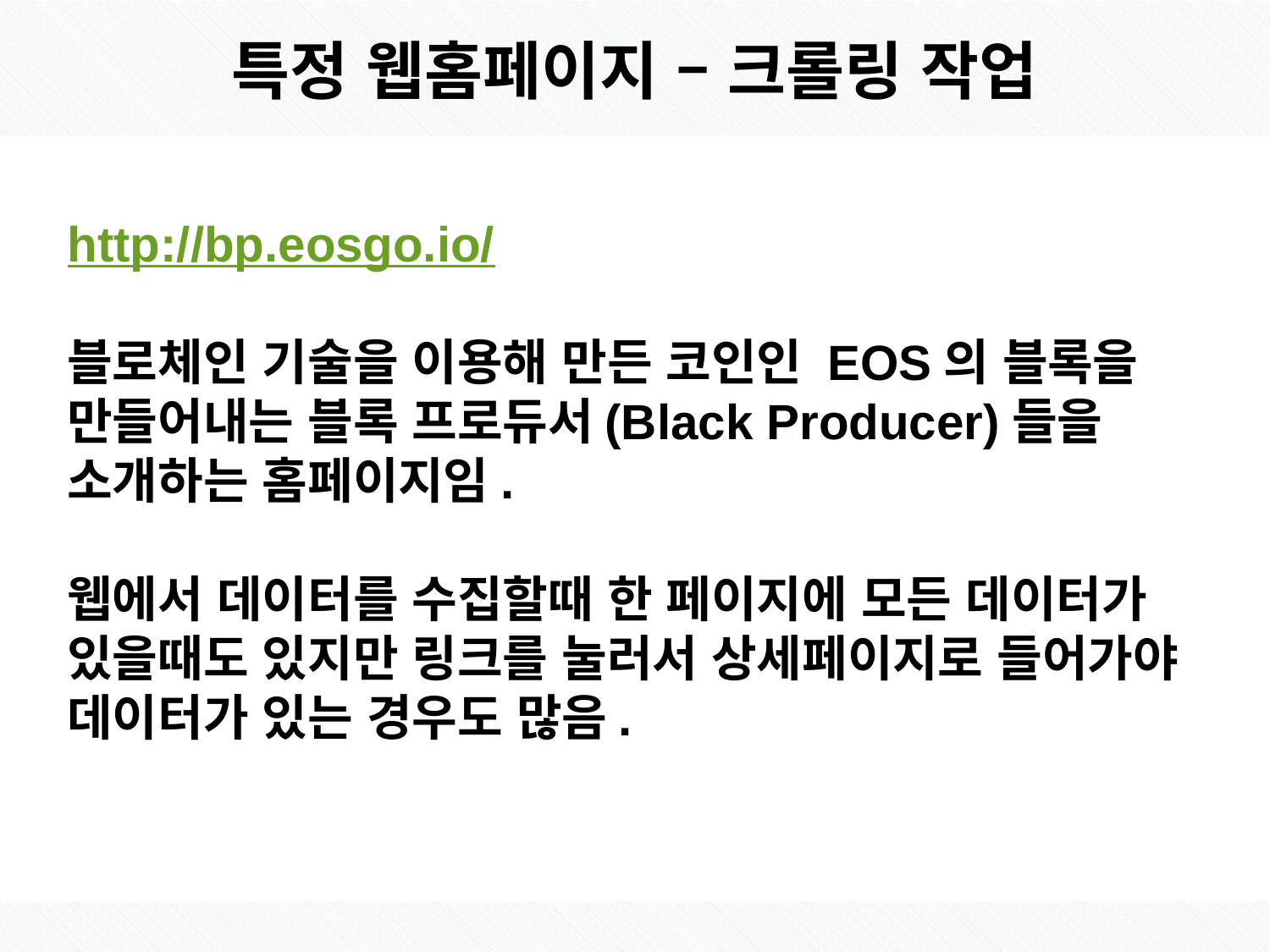

# 특정 웹홈페이지 – 크롤링 작업
http://bp.eosgo.io/

블로체인 기술을 이용해 만든 코인인 EOS의 블록을 만들어내는 블록 프로듀서(Black Producer)들을 소개하는 홈페이지임.

웹에서 데이터를 수집할때 한 페이지에 모든 데이터가 있을때도 있지만 링크를 눌러서 상세페이지로 들어가야 데이터가 있는 경우도 많음.